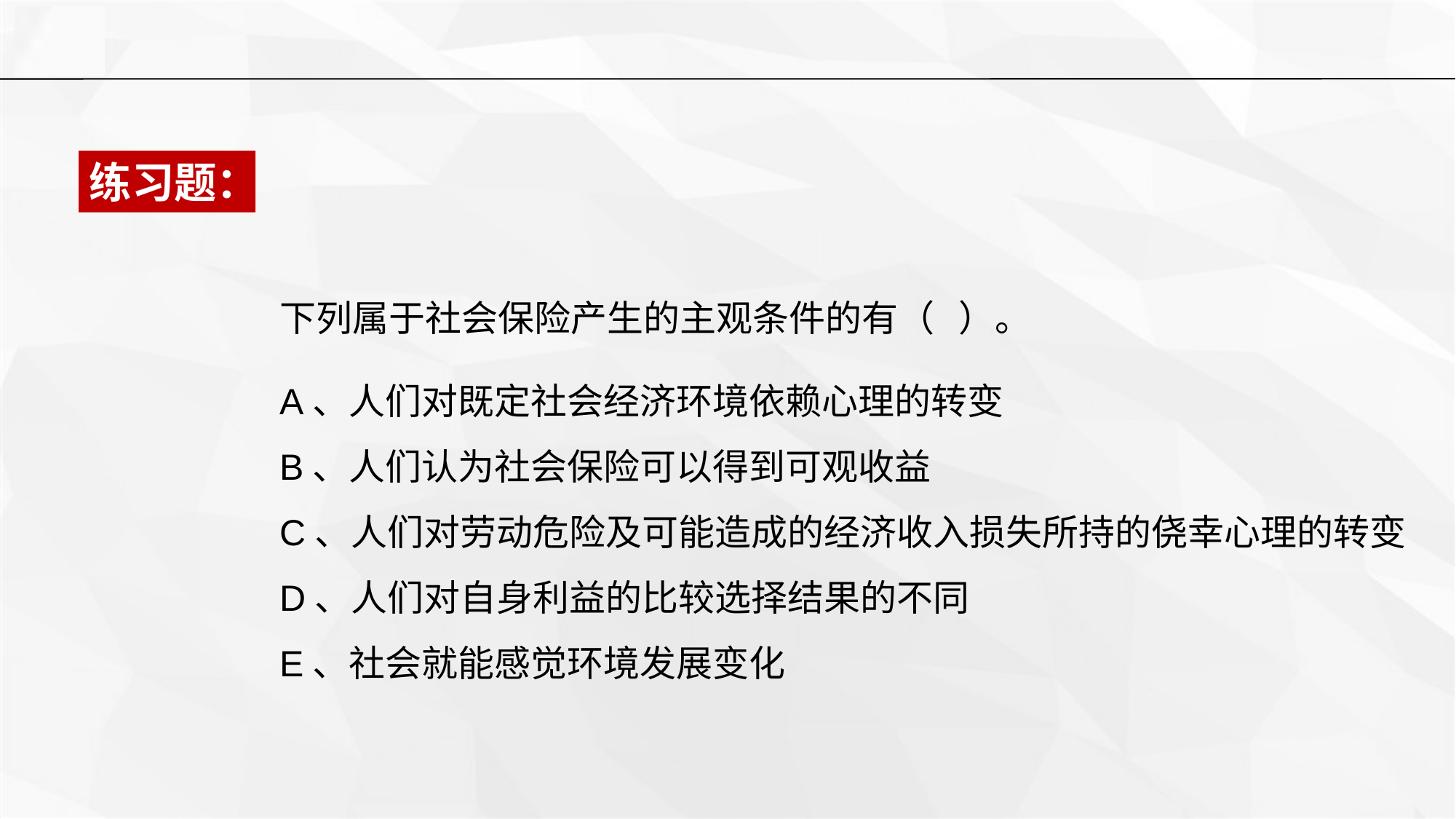

练习题：
下列属于社会保险产生的主观条件的有（   ）。
A、人们对既定社会经济环境依赖心理的转变
B、人们认为社会保险可以得到可观收益
C、人们对劳动危险及可能造成的经济收入损失所持的侥幸心理的转变
D、人们对自身利益的比较选择结果的不同
E、社会就能感觉环境发展变化